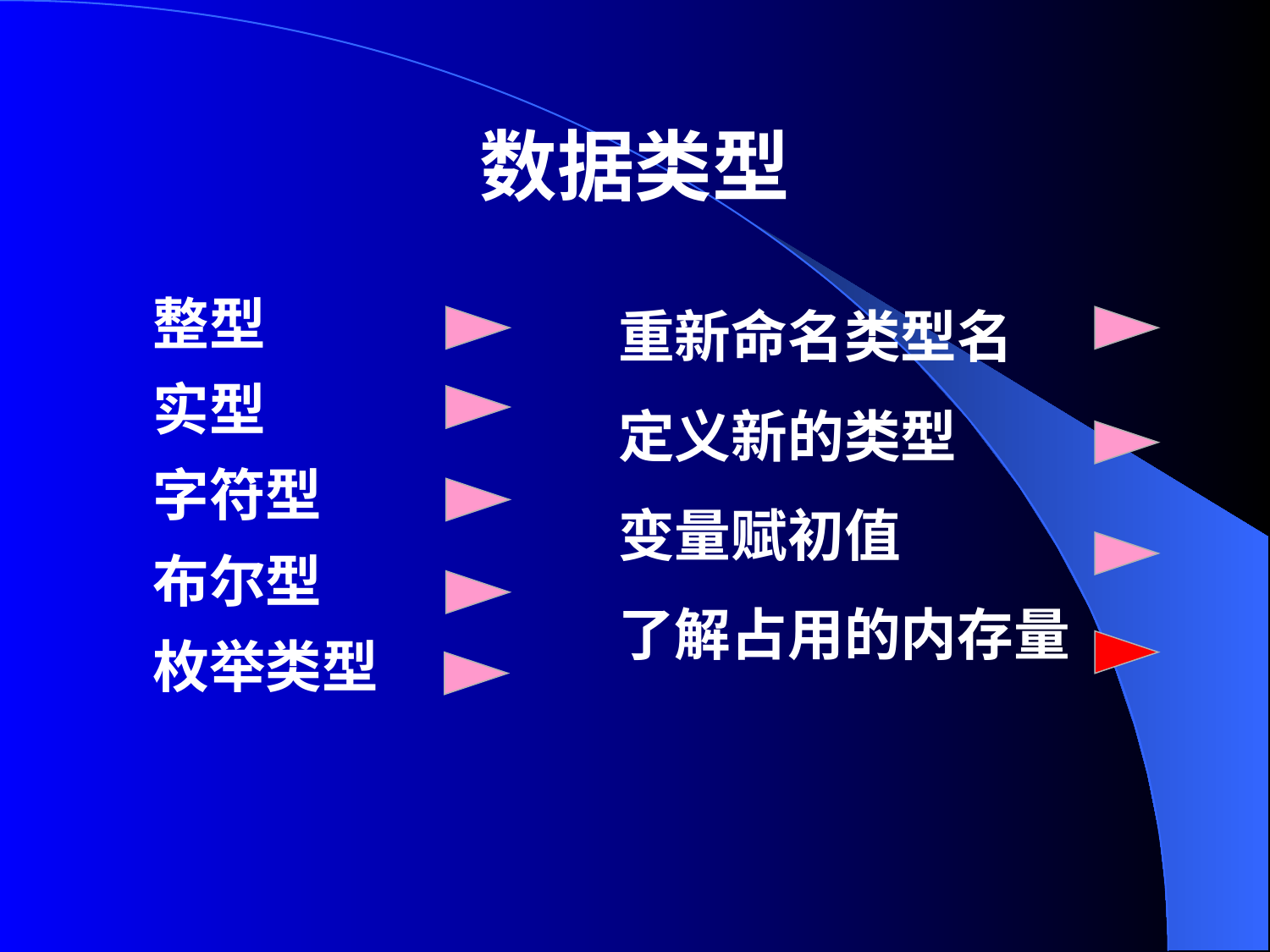

# 数据类型
整型
实型
字符型
布尔型
枚举类型
重新命名类型名
定义新的类型
变量赋初值
了解占用的内存量